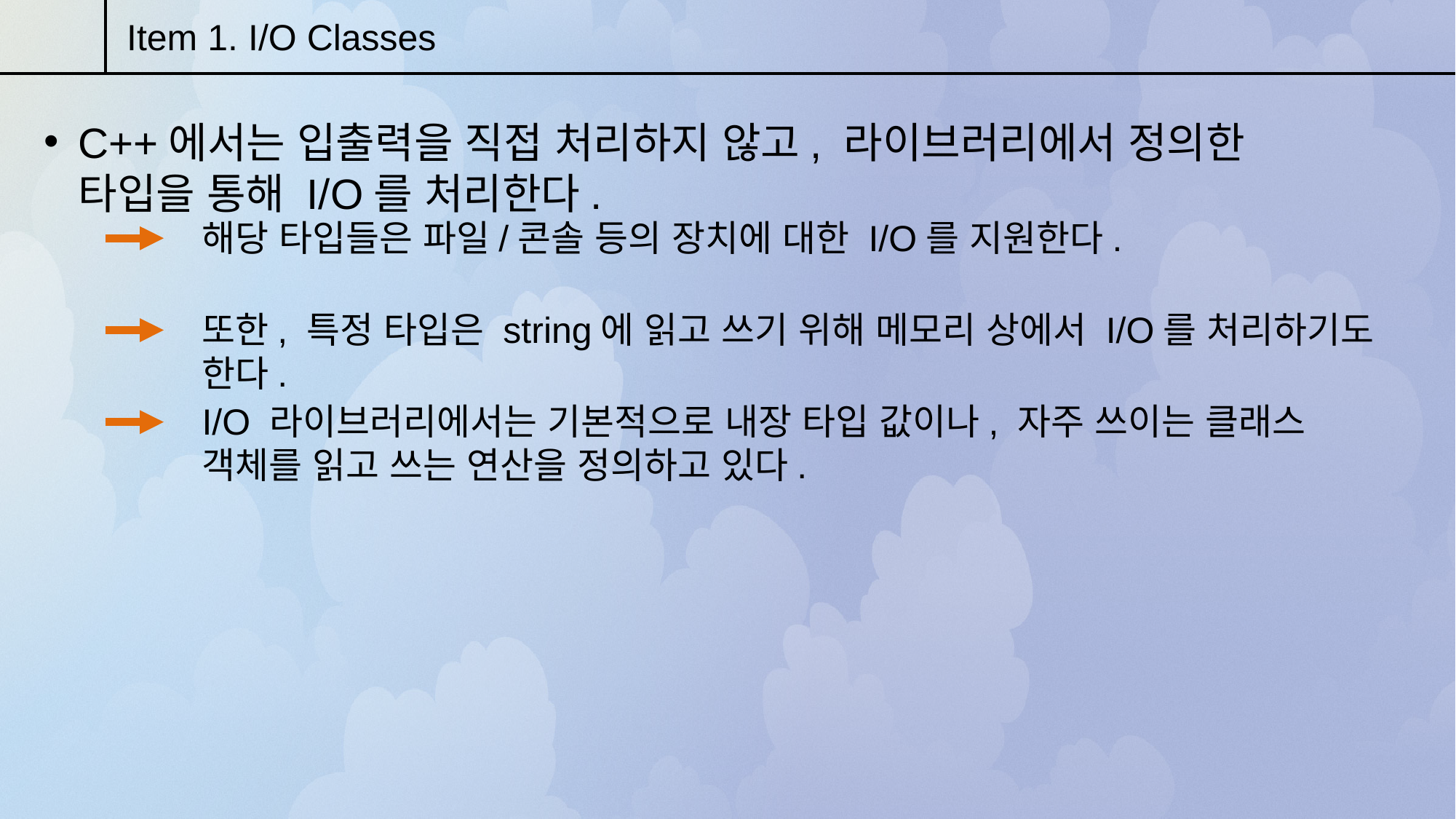

Item 1. I/O Classes
C++에서는 입출력을 직접 처리하지 않고, 라이브러리에서 정의한 타입을 통해 I/O를 처리한다.
해당 타입들은 파일/콘솔 등의 장치에 대한 I/O를 지원한다.
또한, 특정 타입은 string에 읽고 쓰기 위해 메모리 상에서 I/O를 처리하기도 한다.
I/O 라이브러리에서는 기본적으로 내장 타입 값이나, 자주 쓰이는 클래스 객체를 읽고 쓰는 연산을 정의하고 있다.